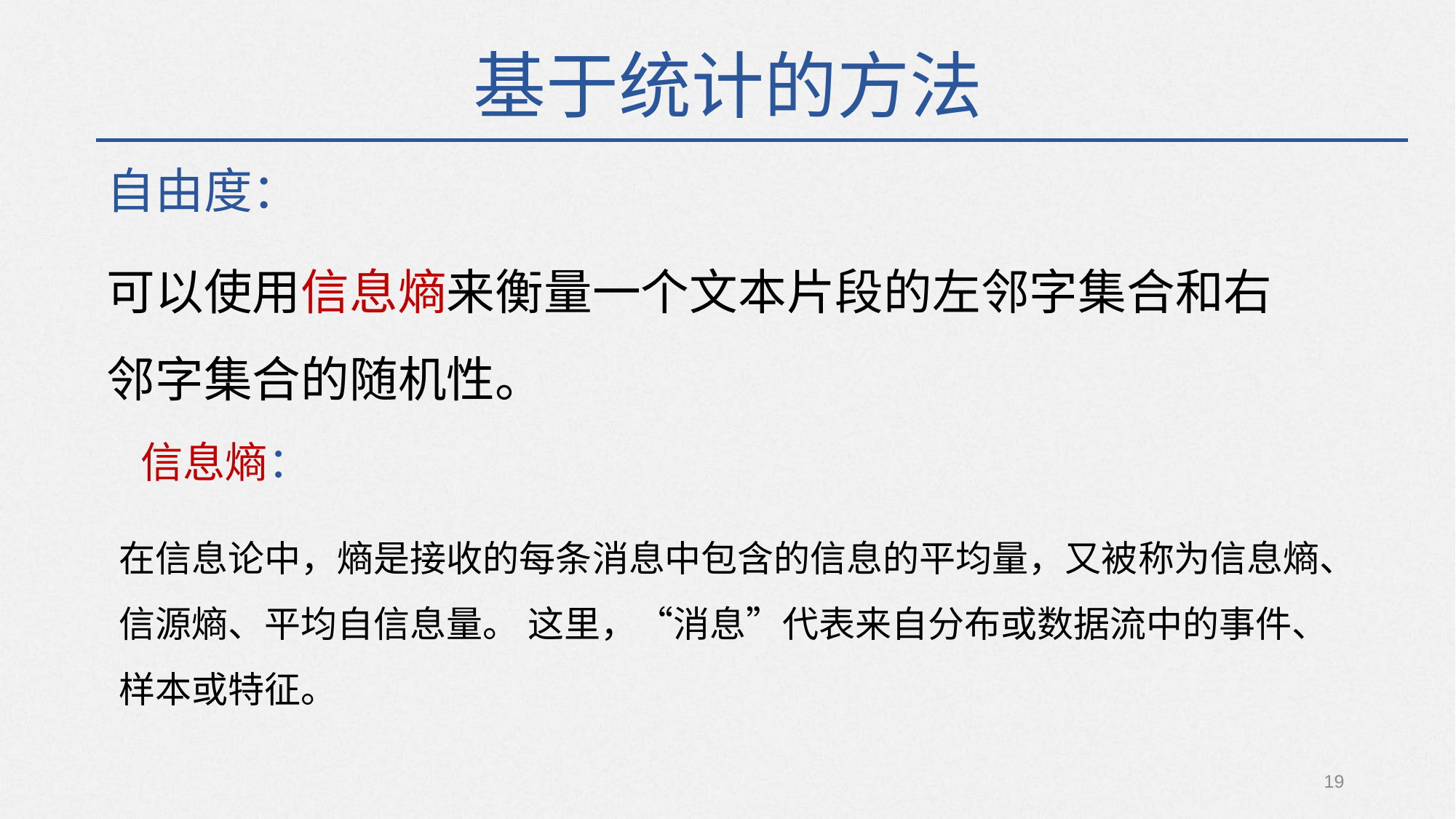

基于统计的方法
自由度：
可以使用信息熵来衡量一个文本片段的左邻字集合和右邻字集合的随机性。
信息熵：
在信息论中，熵是接收的每条消息中包含的信息的平均量，又被称为信息熵、信源熵、平均自信息量。 这里，“消息”代表来自分布或数据流中的事件、样本或特征。
19